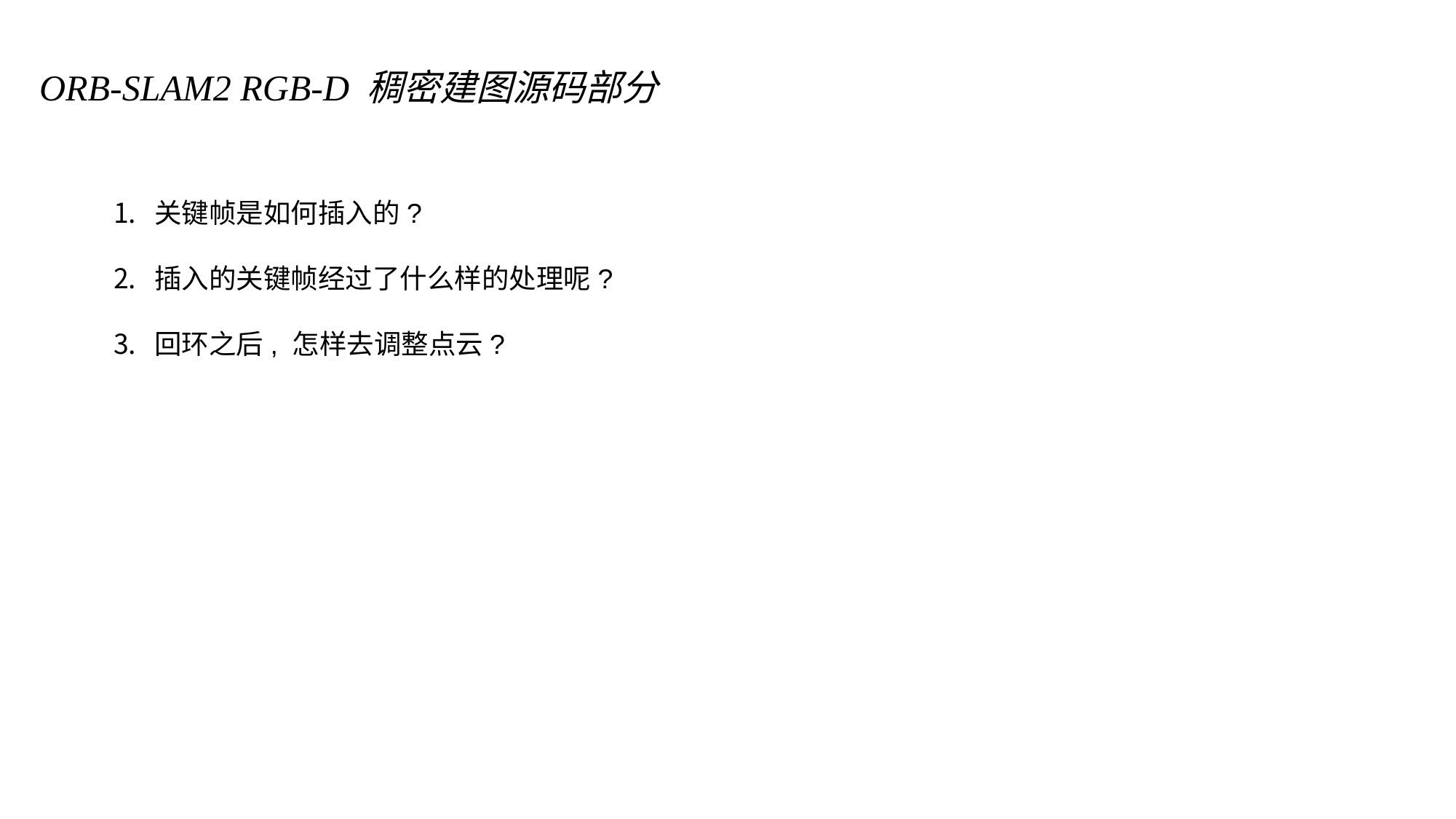

ORB-SLAM2 RGB-D 稠密建图源码部分
关键帧是如何插入的?

插入的关键帧经过了什么样的处理呢?

回环之后, 怎样去调整点云?